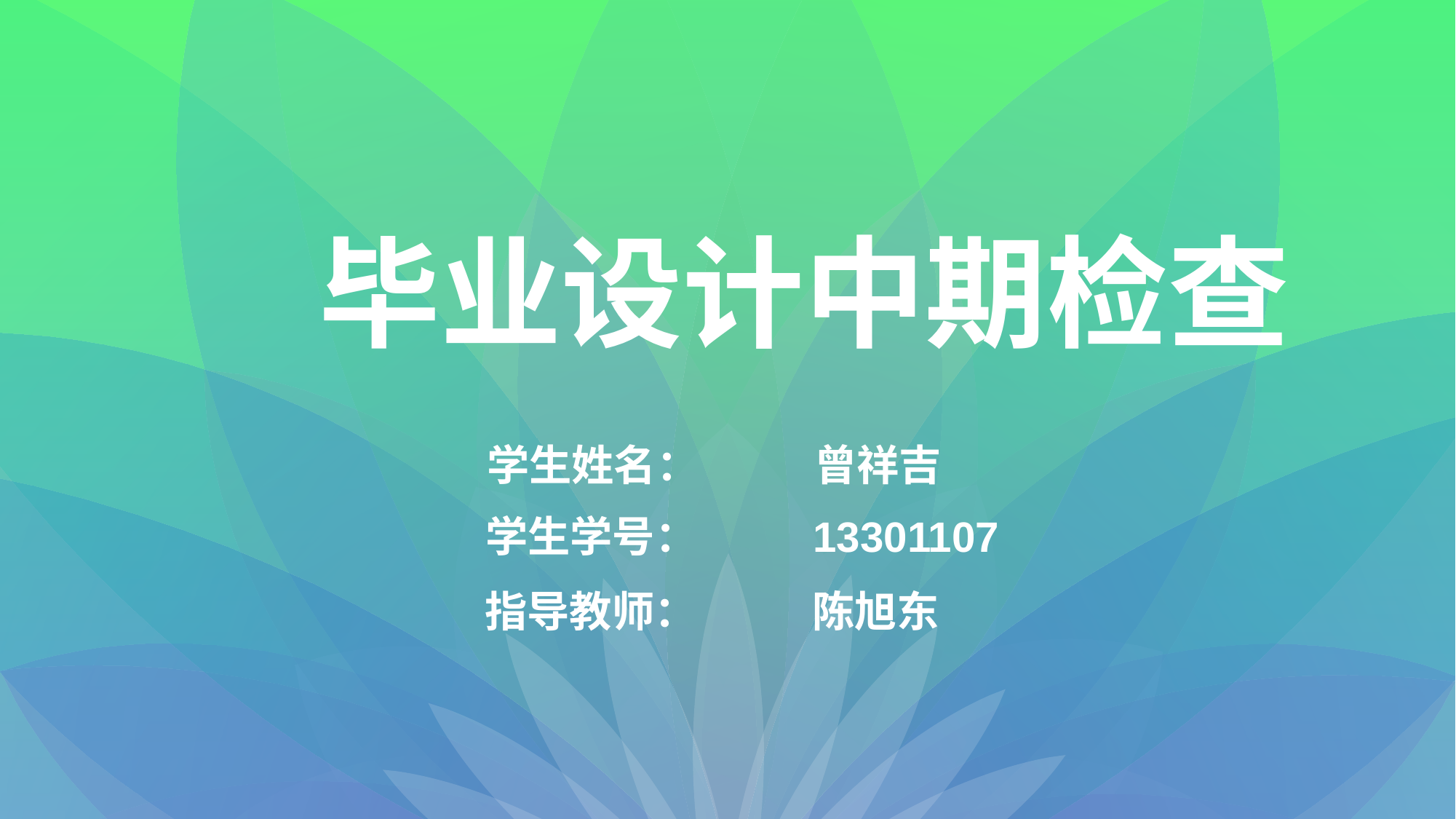

毕业设计中期检查

学生姓名：		曾祥吉
学生学号：		13301107

指导教师：		陈旭东